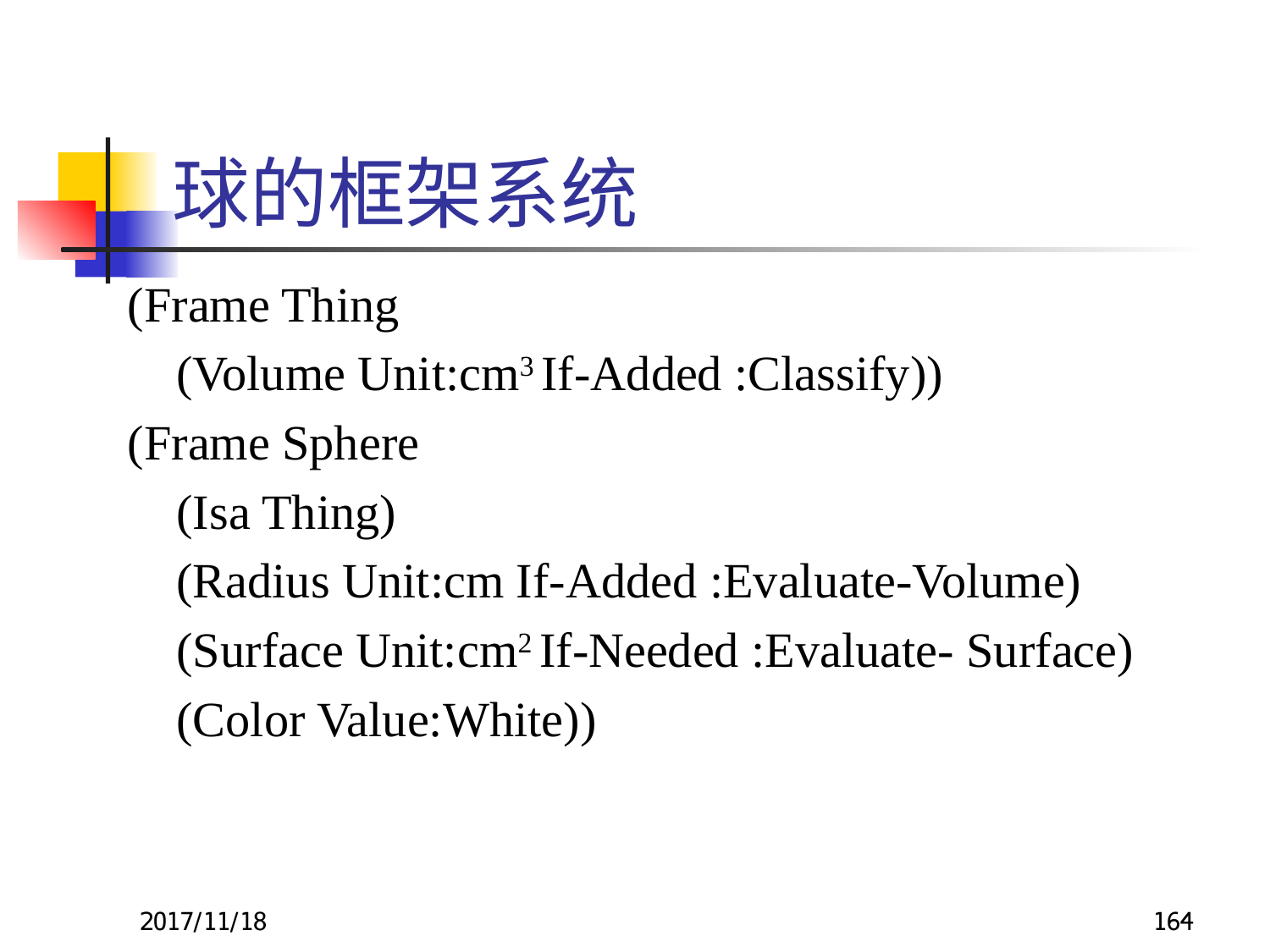

# 球的框架系统
(Frame Thing
    (Volume Unit:cm3 If-Added :Classify))
(Frame Sphere
    (Isa Thing)
    (Radius Unit:cm If-Added :Evaluate-Volume)
    (Surface Unit:cm2 If-Needed :Evaluate- Surface)
    (Color Value:White))

2017/11/18
164